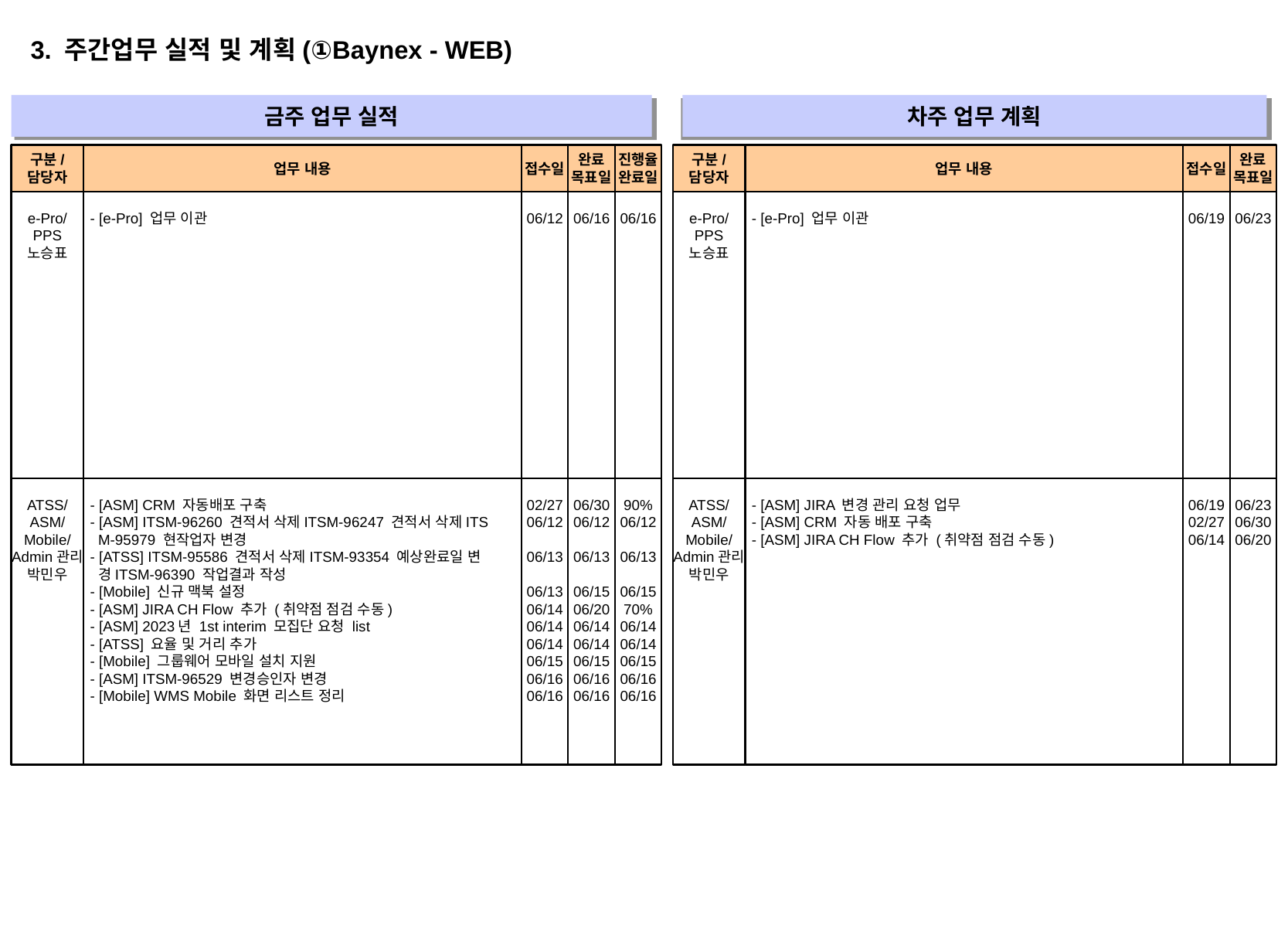

3. 주간업무 실적 및 계획(①Baynex - WEB)
금주 업무 실적
차주 업무 계획
" "
" "
구분/
담당자
업무 내용
접수일
완료
목표일
진행율
완료일
구분/
담당자
업무 내용
접수일
완료
목표일
e-Pro/
PPS
노승표

- [e-Pro] 업무 이관
06/12
06/16
06/16
e-Pro/
PPS
노승표

- [e-Pro] 업무 이관
06/19
06/23
ATSS/
ASM/
Mobile/
Admin관리
박민우

- [ASM] CRM 자동배포 구축
- [ASM] ITSM-96260 견적서 삭제ITSM-96247 견적서 삭제ITS
  M-95979 현작업자 변경
- [ATSS] ITSM-95586 견적서 삭제ITSM-93354 예상완료일 변
  경ITSM-96390 작업결과 작성
- [Mobile] 신규 맥북 설정
- [ASM] JIRA CH Flow 추가 (취약점 점검 수동)
- [ASM] 2023년 1st interim 모집단 요청 list
- [ATSS] 요율 및 거리 추가
- [Mobile] 그룹웨어 모바일 설치 지원
- [ASM] ITSM-96529 변경승인자 변경
- [Mobile] WMS Mobile 화면 리스트 정리
02/27
06/12
06/13
06/13
06/14
06/14
06/14
06/15
06/16
06/16
06/30
06/12
06/13
06/15
06/20
06/14
06/14
06/15
06/16
06/16
90%
06/12
06/13
06/15
70%
06/14
06/14
06/15
06/16
06/16
ATSS/
ASM/
Mobile/
Admin관리
박민우

- [ASM] JIRA 변경 관리 요청 업무
- [ASM] CRM 자동 배포 구축
- [ASM] JIRA CH Flow 추가 (취약점 점검 수동)
06/19
02/27
06/14
06/23
06/30
06/20